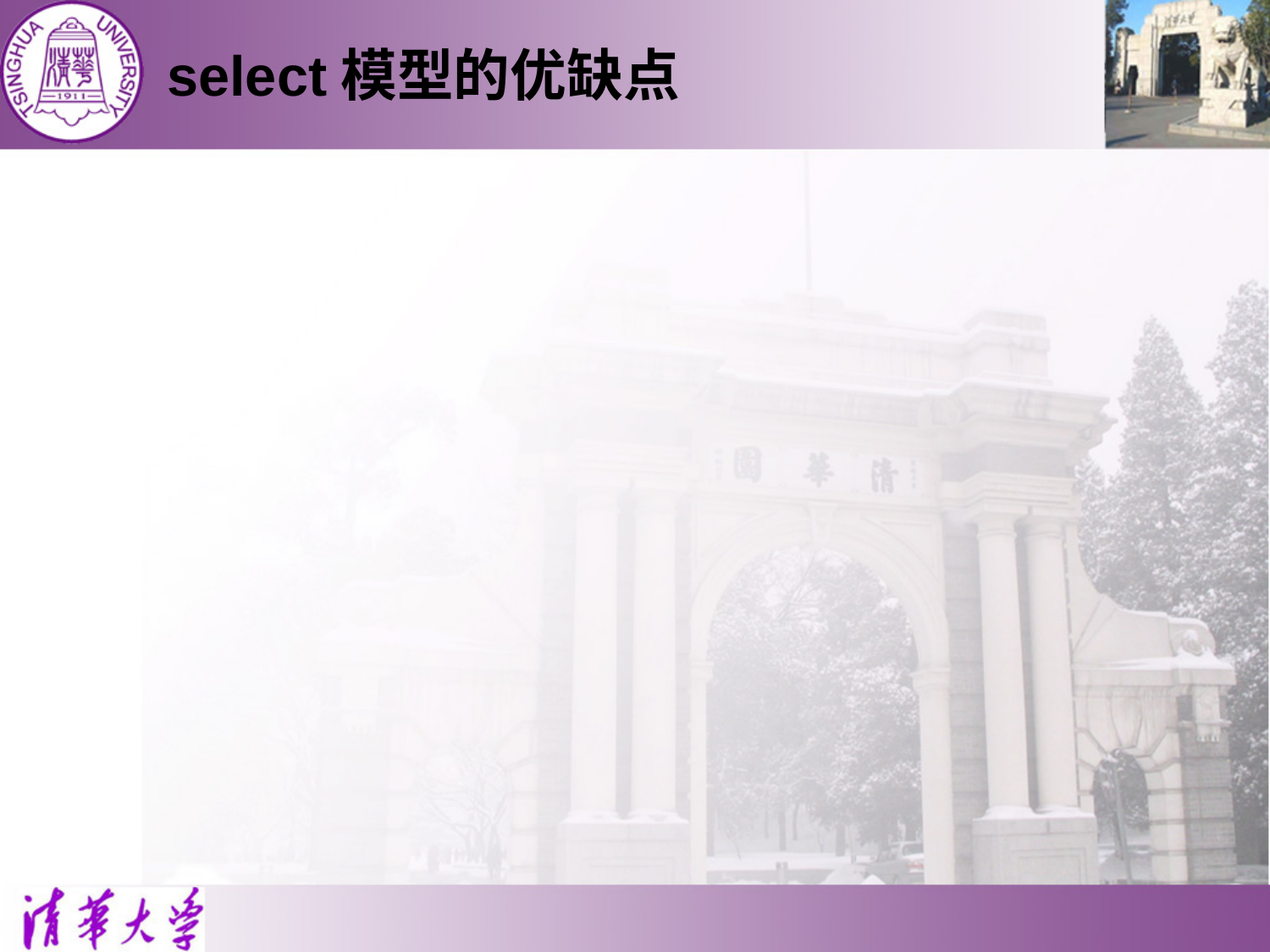

# select模型的优缺点
优点：
能够在单个线程内同时处理多个套接字连接。避免了线程膨胀问题。
缺点：
fd_set存放的套接字是有数量限制的，默认情况下是64个，可修改，但最大不能超过1024